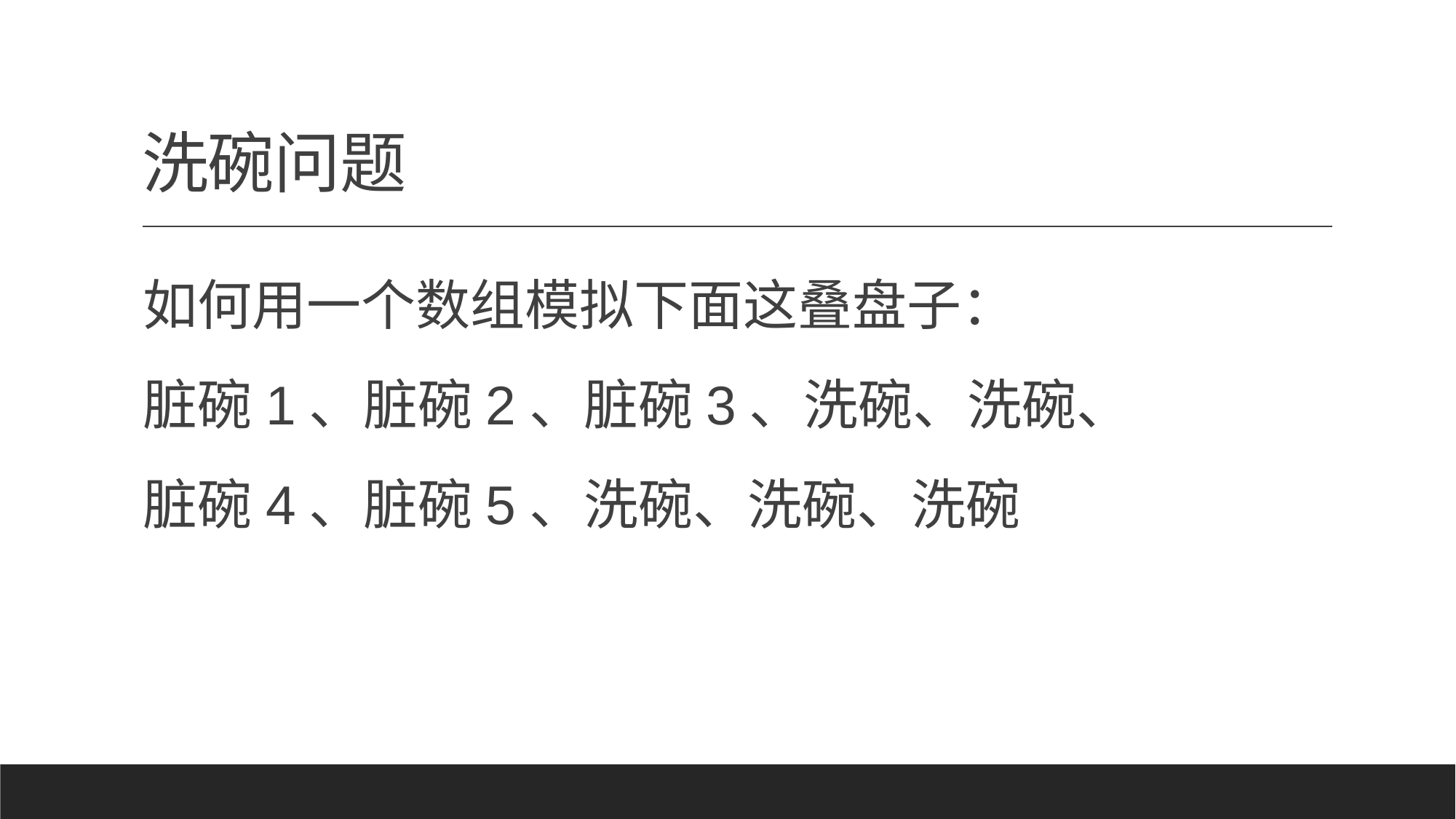

# 洗碗问题
如何用一个数组模拟下面这叠盘子：
脏碗1、脏碗2、脏碗3、洗碗、洗碗、
脏碗4、脏碗5、洗碗、洗碗、洗碗